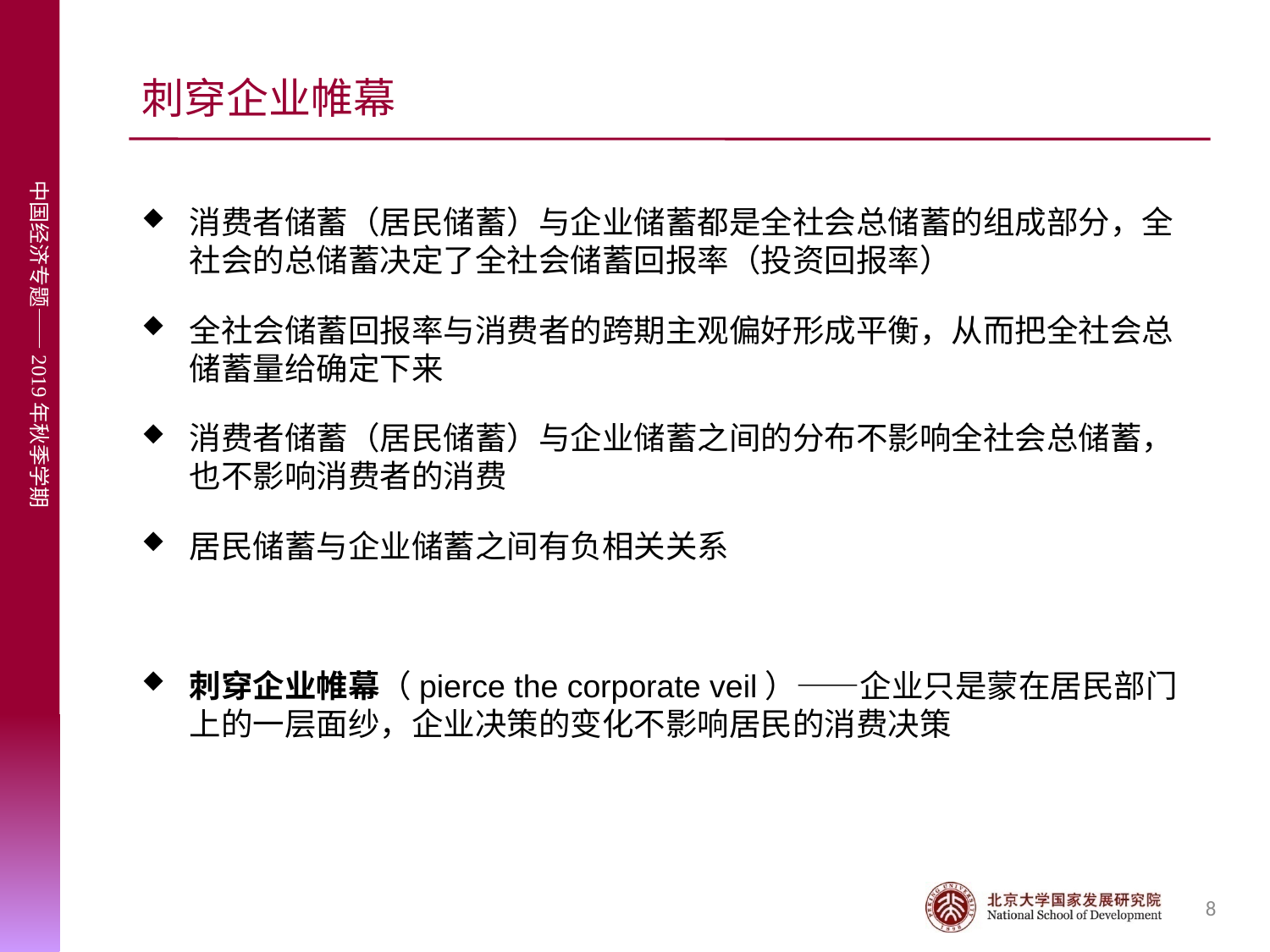

# 刺穿企业帷幕
消费者储蓄（居民储蓄）与企业储蓄都是全社会总储蓄的组成部分，全社会的总储蓄决定了全社会储蓄回报率（投资回报率）
全社会储蓄回报率与消费者的跨期主观偏好形成平衡，从而把全社会总储蓄量给确定下来
消费者储蓄（居民储蓄）与企业储蓄之间的分布不影响全社会总储蓄，也不影响消费者的消费
居民储蓄与企业储蓄之间有负相关关系

刺穿企业帷幕（pierce the corporate veil）——企业只是蒙在居民部门上的一层面纱，企业决策的变化不影响居民的消费决策
8